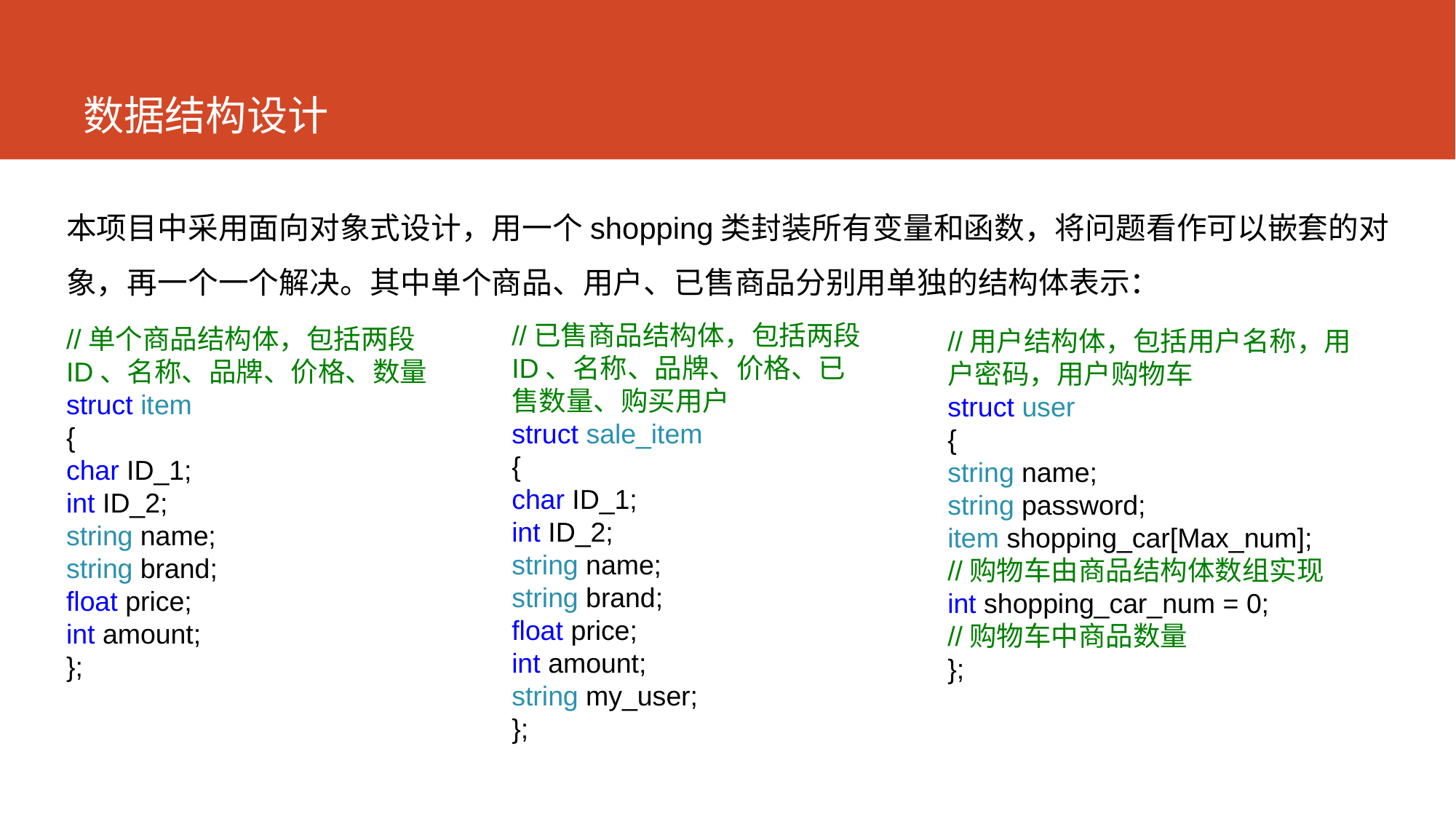

# 数据结构设计
本项目中采用面向对象式设计，用一个shopping类封装所有变量和函数，将问题看作可以嵌套的对象，再一个一个解决。其中单个商品、用户、已售商品分别用单独的结构体表示：
//已售商品结构体，包括两段ID、名称、品牌、价格、已售数量、购买用户
struct sale_item
{
char ID_1;
int ID_2;
string name;
string brand;
float price;
int amount;
string my_user;
};
//单个商品结构体，包括两段ID、名称、品牌、价格、数量
struct item
{
char ID_1;
int ID_2;
string name;
string brand;
float price;
int amount;
};
//用户结构体，包括用户名称，用户密码，用户购物车
struct user
{
string name;
string password;
item shopping_car[Max_num];
//购物车由商品结构体数组实现
int shopping_car_num = 0;
//购物车中商品数量
};